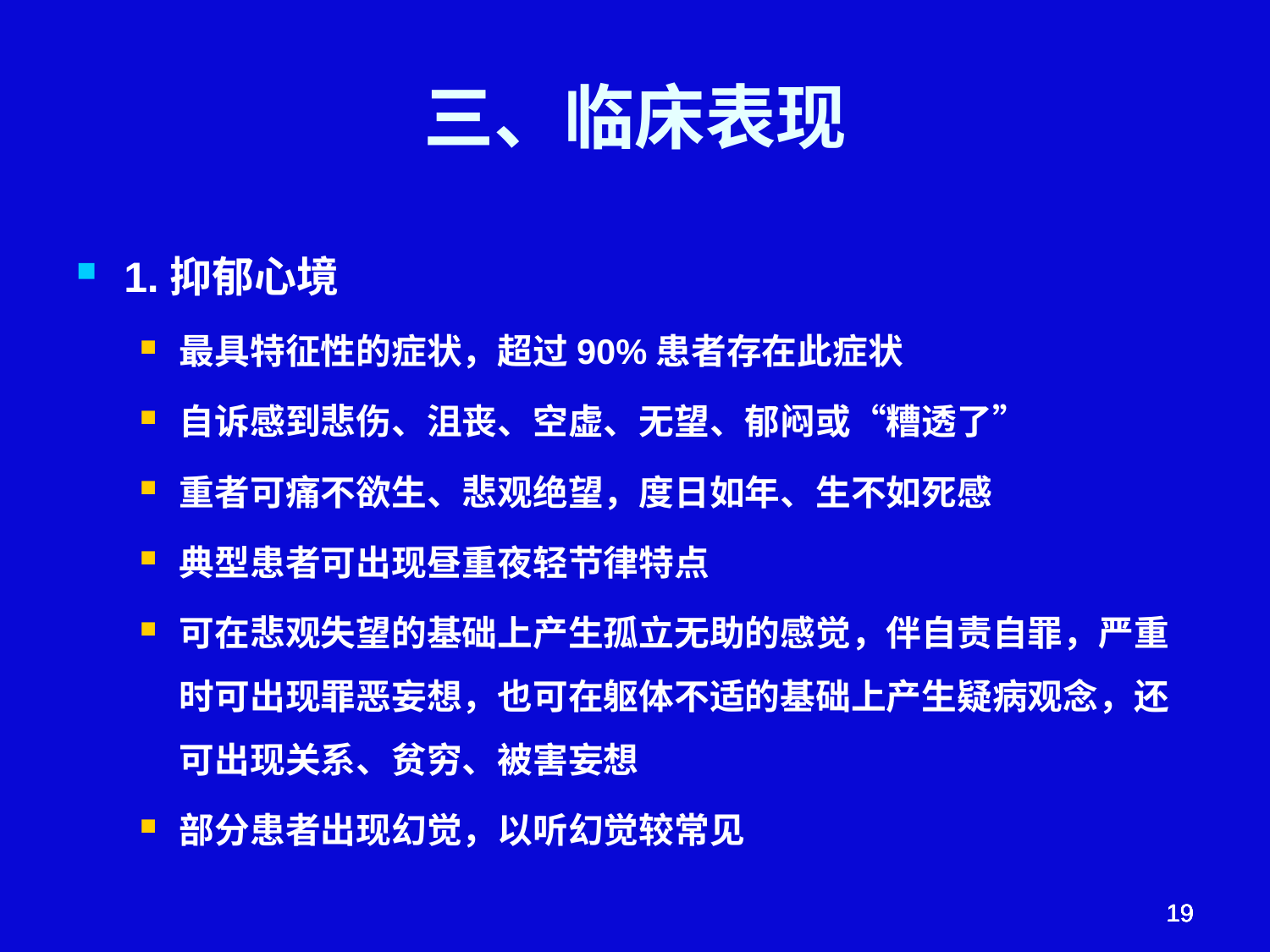

# 三、临床表现
1.抑郁心境
最具特征性的症状，超过90%患者存在此症状
自诉感到悲伤、沮丧、空虚、无望、郁闷或“糟透了”
重者可痛不欲生、悲观绝望，度日如年、生不如死感
典型患者可出现昼重夜轻节律特点
可在悲观失望的基础上产生孤立无助的感觉，伴自责自罪，严重时可出现罪恶妄想，也可在躯体不适的基础上产生疑病观念，还可出现关系、贫穷、被害妄想
部分患者出现幻觉，以听幻觉较常见

19
19
19
19
19
19